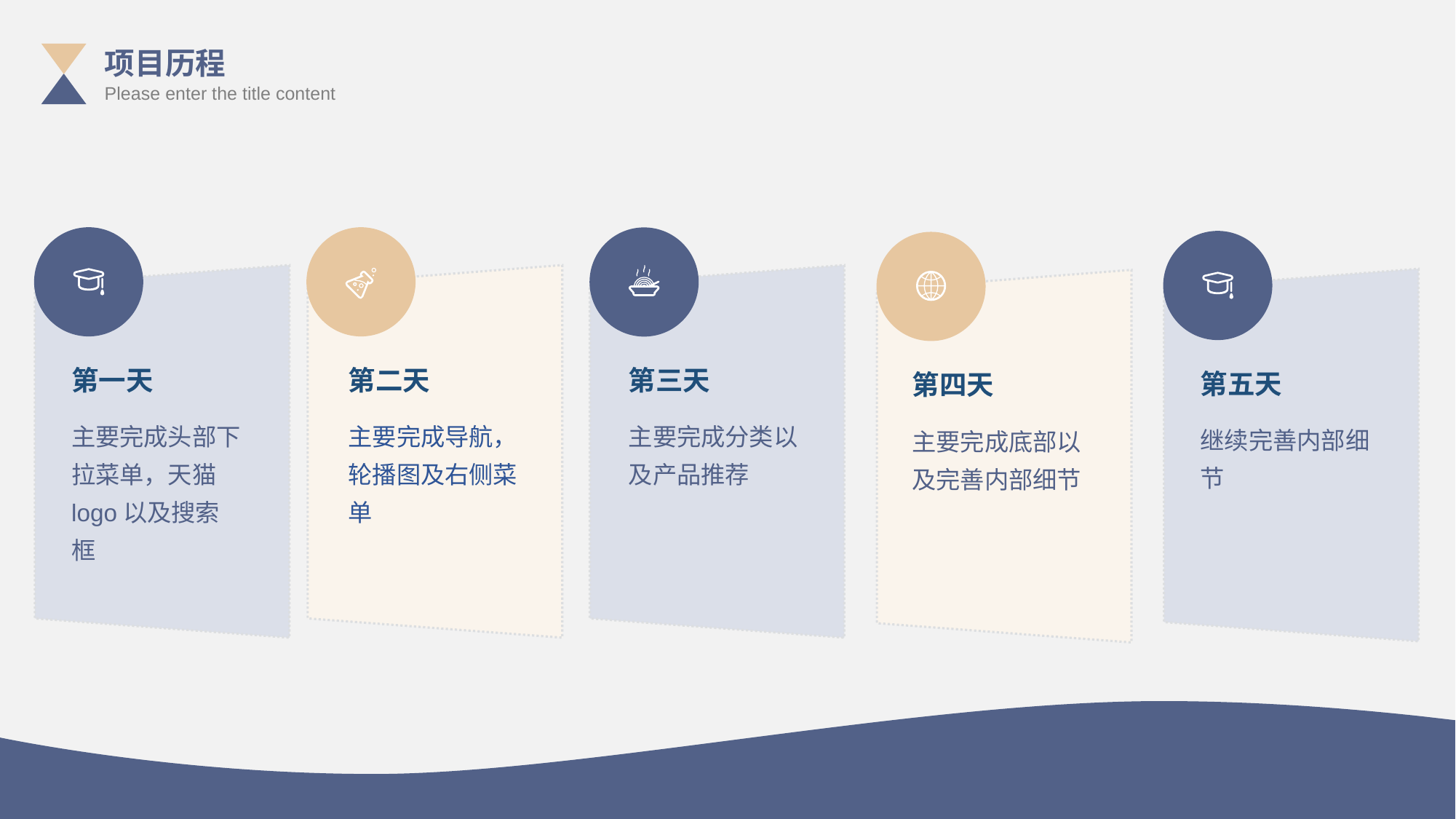

项目历程
Please enter the title content

第三天
第二天
第一天
第五天
第四天
主要完成分类以及产品推荐
主要完成导航，轮播图及右侧菜单
主要完成头部下拉菜单，天猫logo以及搜索框
继续完善内部细节
主要完成底部以及完善内部细节